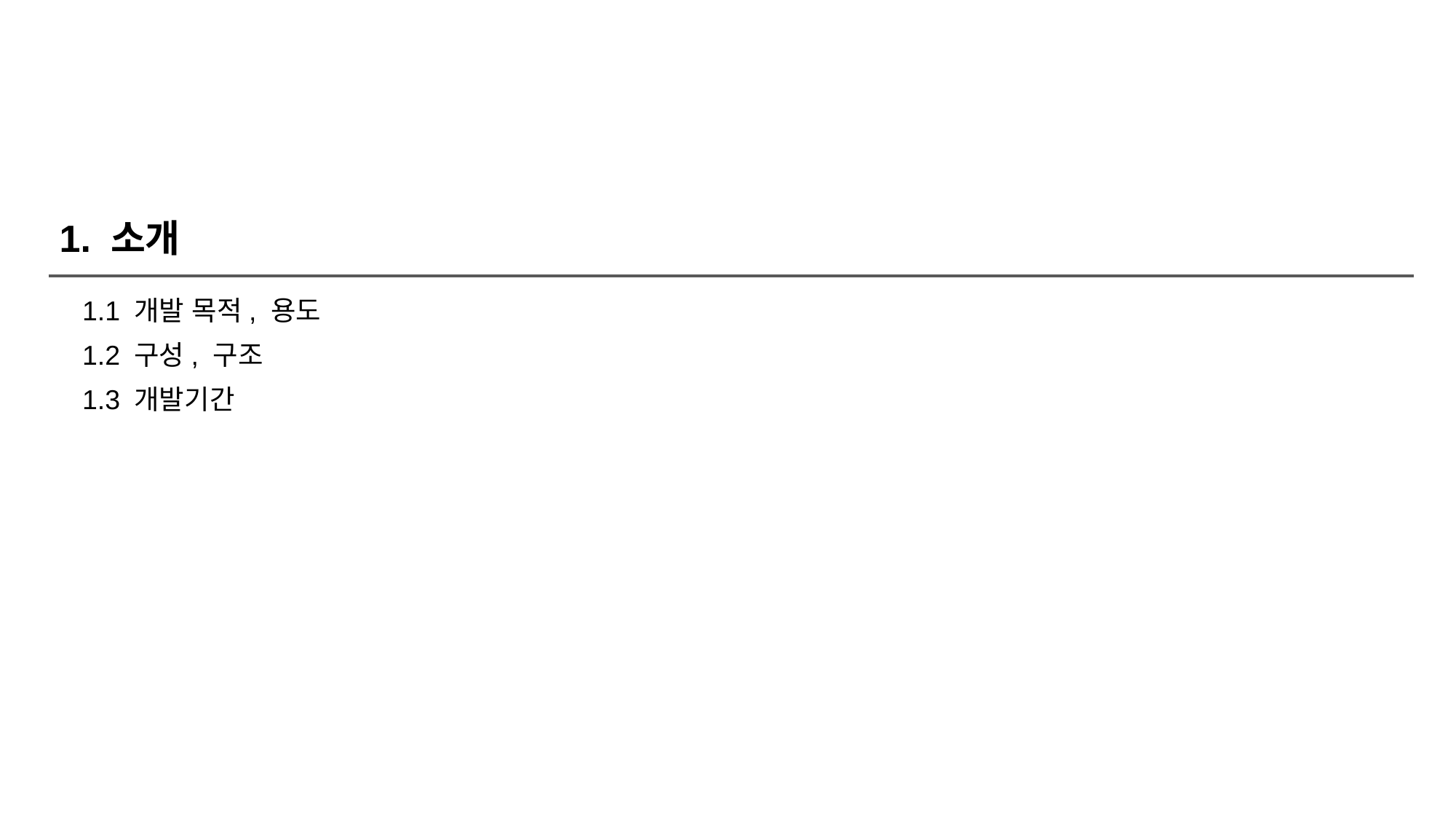

# 1. 소개
   1.1 개발 목적, 용도
   1.2 구성, 구조
   1.3 개발기간